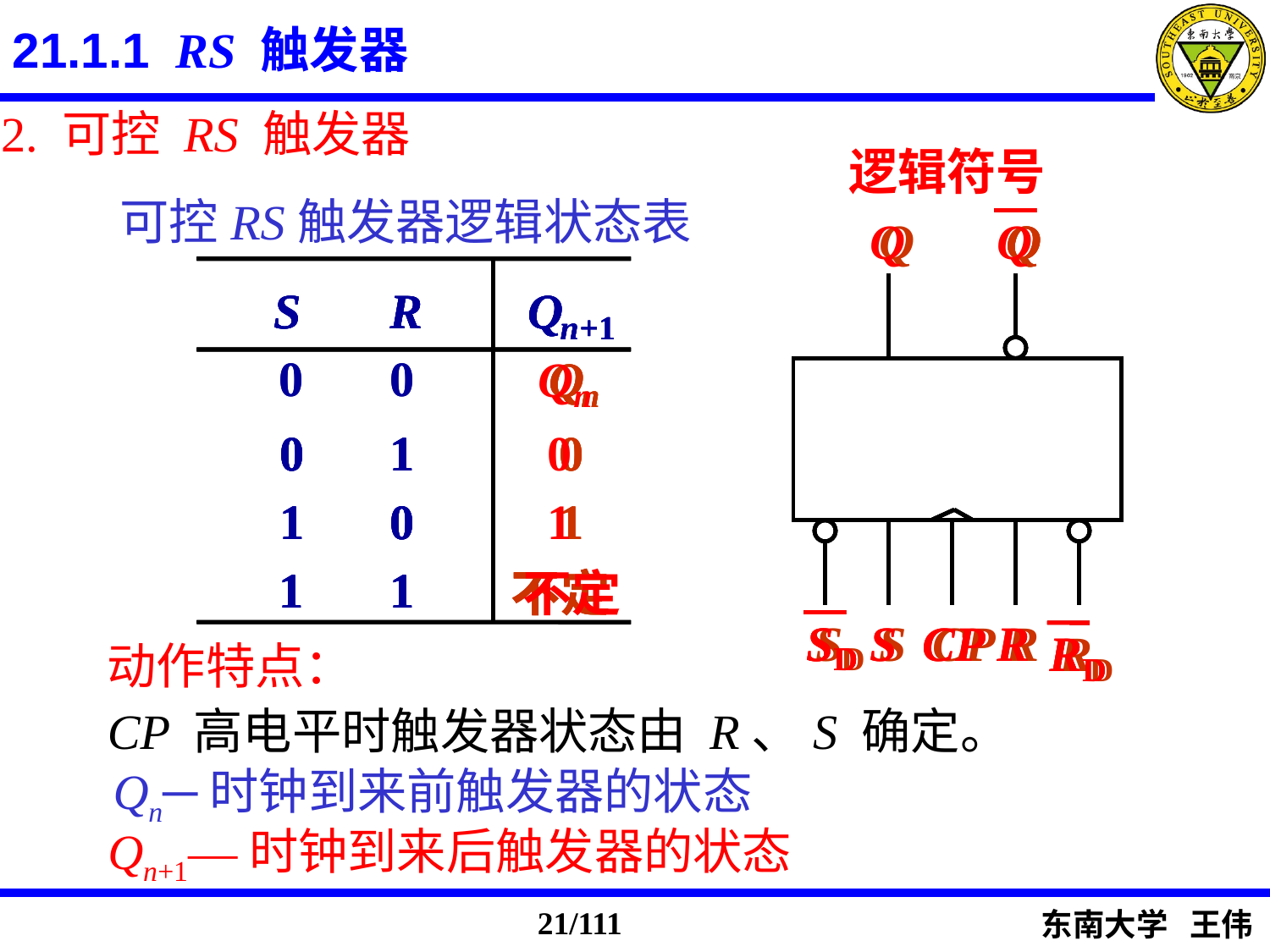

21.1.1  RS 触发器
2. 可控 RS 触发器
逻辑符号
可控RS触发器逻辑状态表
Q
Q

S

D
S
CP
R
R

D
Q
Q

Q
Q

S
R
Q
n
+1
Q
n
0       1
0
1       0
1
1       1
不定

S
R
Q
n
+1
Q
n
0       1
0
1       0
1
1       1
不定
S
S
R
R
Q
Q
n
n
+1
+1
0       0
0       0
Q
Q

n
n
0       1
0       1
0
0
1       0
1       0
1
1
1       1
1       1
不定
不定

S

D
S
S
S
S
CP
CP
R
R

R

D
R
R
动作特点：
CP 高电平时触发器状态由 R、S 确定。

D
D
D
D
Qn─时钟到来前触发器的状态
Qn+1—时钟到来后触发器的状态